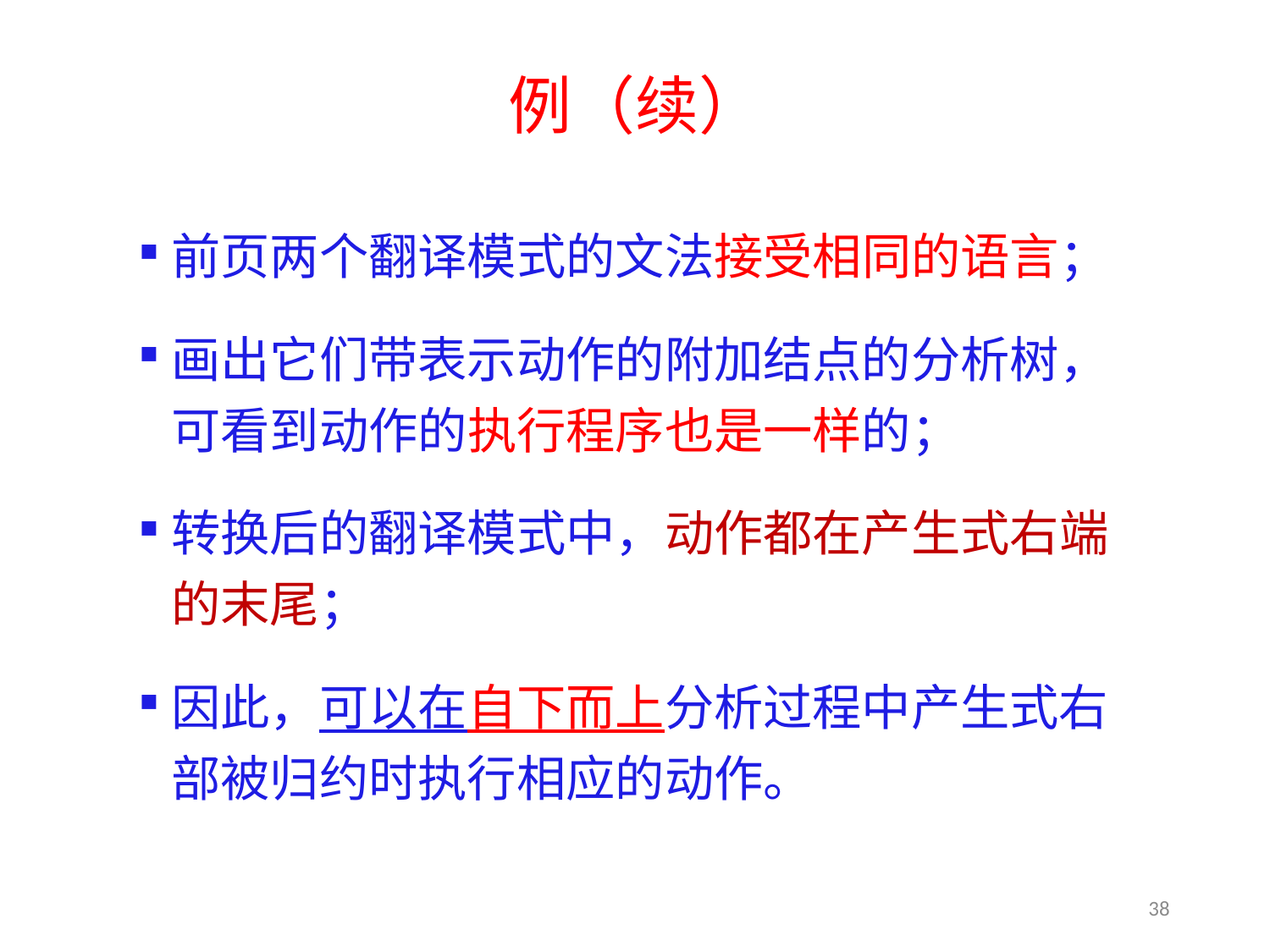

# 例（续）
前页两个翻译模式的文法接受相同的语言；
画出它们带表示动作的附加结点的分析树，可看到动作的执行程序也是一样的；
转换后的翻译模式中，动作都在产生式右端的末尾；
因此，可以在自下而上分析过程中产生式右部被归约时执行相应的动作。
38